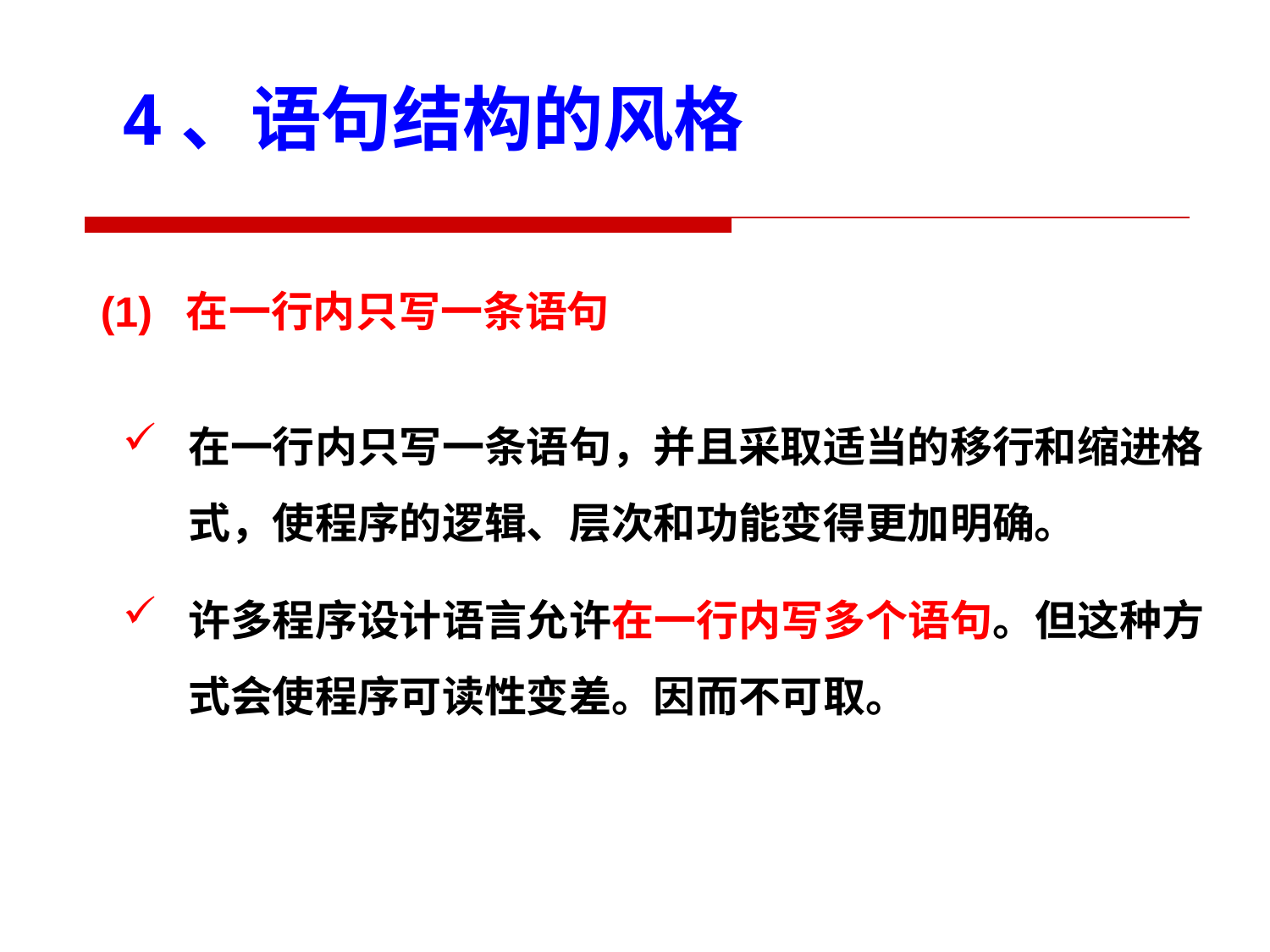

4、语句结构的风格
(1)  在一行内只写一条语句
在一行内只写一条语句，并且采取适当的移行和缩进格式，使程序的逻辑、层次和功能变得更加明确。
许多程序设计语言允许在一行内写多个语句。但这种方式会使程序可读性变差。因而不可取。